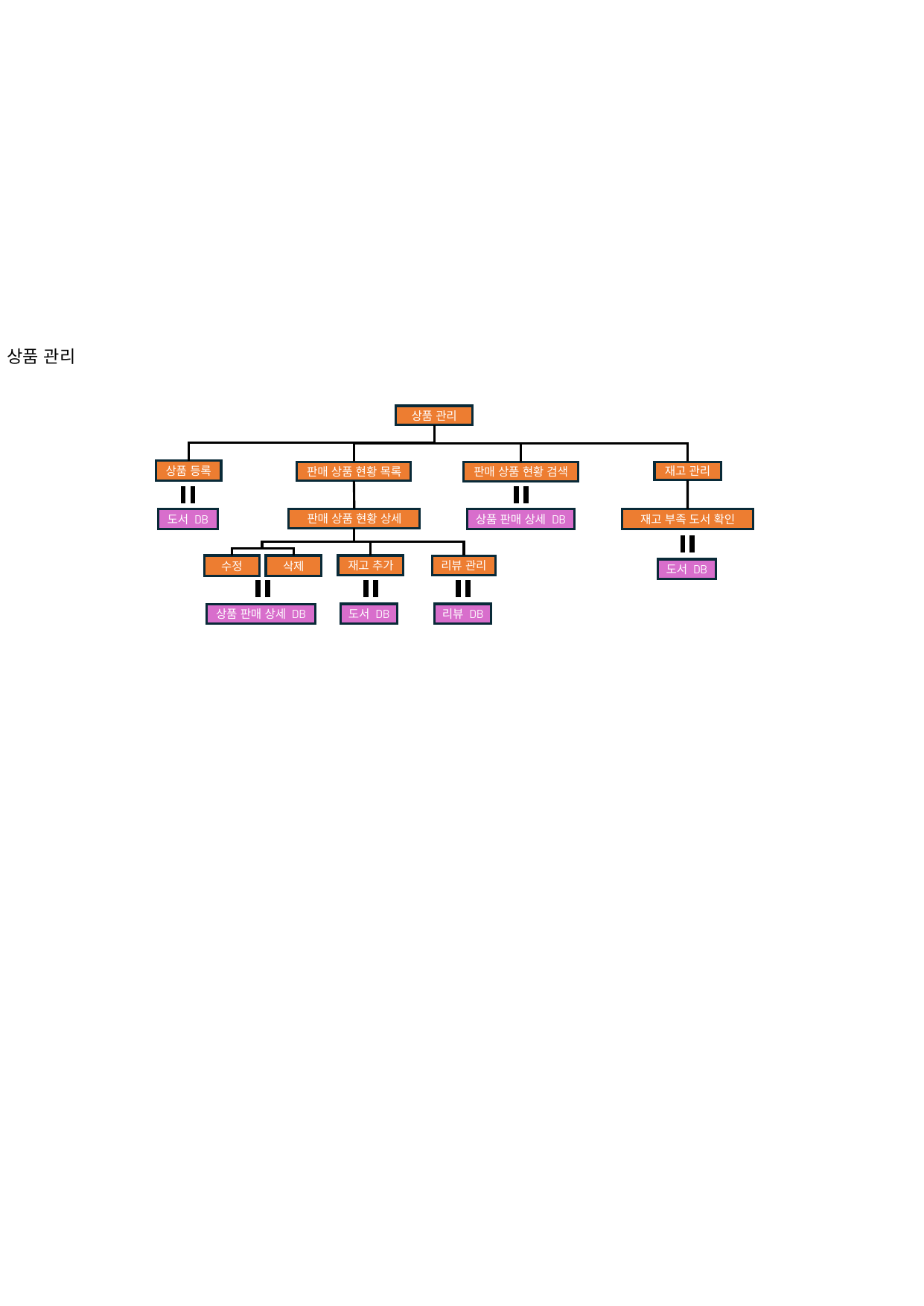

상품 관리
상품 관리
상품 등록
판매 상품 현황 목록
재고 관리
판매 상품 현황 검색

판매 상품 현황 상세
도서 DB
상품 판매 상세 DB
재고 부족 도서 확인​

재고 추가
수정
삭제
리뷰 관리
도서 DB

도서 DB
리뷰 DB
상품 판매 상세 DB